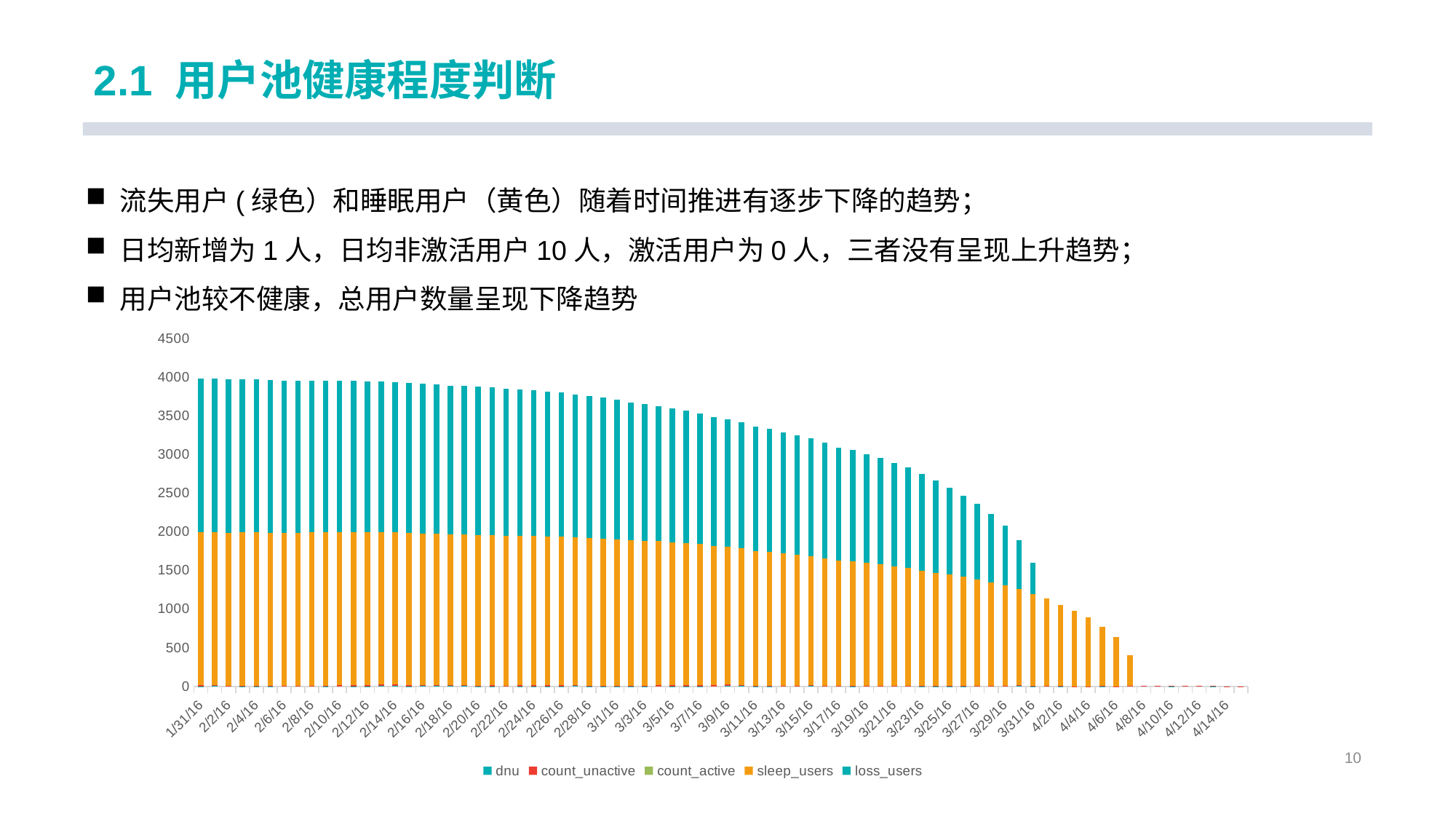

# 2.1 用户池健康程度判断
流失用户(绿色）和睡眠用户（黄色）随着时间推进有逐步下降的趋势；
日均新增为1人，日均非激活用户10人，激活用户为0人，三者没有呈现上升趋势；
用户池较不健康，总用户数量呈现下降趋势

### Chart

| Category | dnu | count_unactive | count_active | sleep_users | loss_users |
|---|---|---|---|---|---|
| 42400 | 2.0 | 11.0 | 0.0 | 1987.0 | 1984.0 |
| 42401 | 4.0 | 9.0 | 0.0 | 1986.0 | 1984.0 |
| 42402 | 0.0 | 5.0 | 0.0 | 1986.0 | 1983.0 |
| 42403 | 1.0 | 6.0 | 0.0 | 1986.0 | 1981.0 |
| 42404 | 2.0 | 5.0 | 0.0 | 1986.0 | 1981.0 |
| 42405 | 2.0 | 4.0 | 0.0 | 1985.0 | 1976.0 |
| 42406 | 0.0 | 3.0 | 0.0 | 1984.0 | 1973.0 |
| 42407 | 0.0 | 6.0 | 0.0 | 1984.0 | 1972.0 |
| 42408 | 0.0 | 9.0 | 0.0 | 1984.0 | 1966.0 |
| 42409 | 1.0 | 11.0 | 0.0 | 1983.0 | 1963.0 |
| 42410 | 0.0 | 13.0 | 0.0 | 1981.0 | 1961.0 |
| 42411 | 1.0 | 17.0 | 0.0 | 1981.0 | 1955.0 |
| 42412 | 1.0 | 19.0 | 0.0 | 1976.0 | 1952.0 |
| 42413 | 3.0 | 21.0 | 0.0 | 1973.0 | 1950.0 |
| 42414 | 3.0 | 19.0 | 0.0 | 1972.0 | 1944.0 |
| 42415 | 2.0 | 17.0 | 0.0 | 1966.0 | 1942.0 |
| 42416 | 3.0 | 15.0 | 0.0 | 1963.0 | 1937.0 |
| 42417 | 4.0 | 13.0 | 0.0 | 1961.0 | 1933.0 |
| 42418 | 3.0 | 11.0 | 0.0 | 1955.0 | 1927.0 |
| 42419 | 3.0 | 10.0 | 0.0 | 1952.0 | 1925.0 |
| 42420 | 1.0 | 9.0 | 0.0 | 1950.0 | 1918.0 |
| 42421 | 1.0 | 12.0 | 0.0 | 1944.0 | 1915.0 |
| 42422 | 0.0 | 12.0 | 0.0 | 1942.0 | 1903.0 |
| 42423 | 1.0 | 14.0 | 0.0 | 1937.0 | 1897.0 |
| 42424 | 2.0 | 14.0 | 0.0 | 1933.0 | 1883.0 |
| 42425 | 2.0 | 13.0 | 0.0 | 1927.0 | 1871.0 |
| 42426 | 2.0 | 12.0 | 0.0 | 1925.0 | 1865.0 |
| 42427 | 4.0 | 10.0 | 0.0 | 1918.0 | 1851.0 |
| 42428 | 1.0 | 7.0 | 0.0 | 1915.0 | 1840.0 |
| 42429 | 2.0 | 8.0 | 0.0 | 1903.0 | 1826.0 |
| 42430 | 1.0 | 7.0 | 0.0 | 1897.0 | 1805.0 |
| 42431 | 1.0 | 6.0 | 0.0 | 1883.0 | 1786.0 |
| 42432 | 1.0 | 11.0 | 0.0 | 1871.0 | 1773.0 |
| 42433 | 0.0 | 16.0 | 0.0 | 1865.0 | 1743.0 |
| 42434 | 1.0 | 17.0 | 0.0 | 1851.0 | 1730.0 |
| 42435 | 2.0 | 17.0 | 0.0 | 1840.0 | 1715.0 |
| 42436 | 1.0 | 15.0 | 0.0 | 1826.0 | 1693.0 |
| 42437 | 0.0 | 14.0 | 0.0 | 1805.0 | 1671.0 |
| 42438 | 6.0 | 17.0 | 0.0 | 1786.0 | 1651.0 |
| 42439 | 6.0 | 14.0 | 0.0 | 1773.0 | 1626.0 |
| 42440 | 1.0 | 8.0 | 0.0 | 1743.0 | 1611.0 |
| 42441 | 1.0 | 8.0 | 0.0 | 1730.0 | 1592.0 |
| 42442 | 0.0 | 7.0 | 0.0 | 1715.0 | 1570.0 |
| 42443 | 0.0 | 10.0 | 0.0 | 1693.0 | 1549.0 |
| 42444 | 3.0 | 10.0 | 0.0 | 1671.0 | 1526.0 |
| 42445 | 3.0 | 7.0 | 0.0 | 1651.0 | 1493.0 |
| 42446 | 0.0 | 6.0 | 0.0 | 1626.0 | 1462.0 |
| 42447 | 1.0 | 7.0 | 0.0 | 1611.0 | 1440.0 |
| 42448 | 0.0 | 7.0 | 0.0 | 1592.0 | 1406.0 |
| 42449 | 3.0 | 8.0 | 0.0 | 1570.0 | 1375.0 |
| 42450 | 0.0 | 5.0 | 0.0 | 1549.0 | 1336.0 |
| 42451 | 0.0 | 5.0 | 0.0 | 1526.0 | 1301.0 |
| 42452 | 2.0 | 5.0 | 0.0 | 1493.0 | 1247.0 |
| 42453 | 1.0 | 8.0 | 0.0 | 1462.0 | 1191.0 |
| 42454 | 1.0 | 8.0 | 0.0 | 1440.0 | 1127.0 |
| 42455 | 1.0 | 10.0 | 0.0 | 1406.0 | 1053.0 |
| 42456 | 0.0 | 10.0 | 0.0 | 1375.0 | 976.0 |
| 42457 | 0.0 | 10.0 | 0.0 | 1336.0 | 889.0 |
| 42458 | 0.0 | 10.0 | 0.0 | 1301.0 | 767.0 |
| 42459 | 5.0 | 11.0 | 0.0 | 1247.0 | 634.0 |
| 42460 | 1.0 | 6.0 | 0.0 | 1191.0 | 404.0 |
| 42461 | 3.0 | 5.0 | 0.0 | 1127.0 | 0.0 |
| 42462 | 1.0 | 2.0 | 0.0 | 1053.0 | 0.0 |
| 42463 | 0.0 | 1.0 | 0.0 | 976.0 | 0.0 |
| 42464 | 0.0 | 2.0 | 0.0 | 889.0 | 0.0 |
| 42465 | 1.0 | 2.0 | 0.0 | 767.0 | 0.0 |
| 42466 | 0.0 | 1.0 | 0.0 | 634.0 | 0.0 |
| 42467 | 0.0 | 3.0 | 0.0 | 404.0 | 0.0 |
| 42468 | 0.0 | 3.0 | 0.0 | 0.0 | 0.0 |
| 42469 | 0.0 | 4.0 | 0.0 | 0.0 | 0.0 |
| 42470 | 1.0 | 4.0 | 0.0 | 0.0 | 0.0 |
| 42471 | 0.0 | 3.0 | 0.0 | 0.0 | 0.0 |
| 42472 | 0.0 | 3.0 | 0.0 | 0.0 | 0.0 |
| 42473 | 2.0 | 3.0 | 0.0 | 0.0 | 0.0 |
| 42474 | 0.0 | 1.0 | 0.0 | 0.0 | 0.0 |
| 42475 | 1.0 | 1.0 | 0.0 | 0.0 | 0.0 |
10